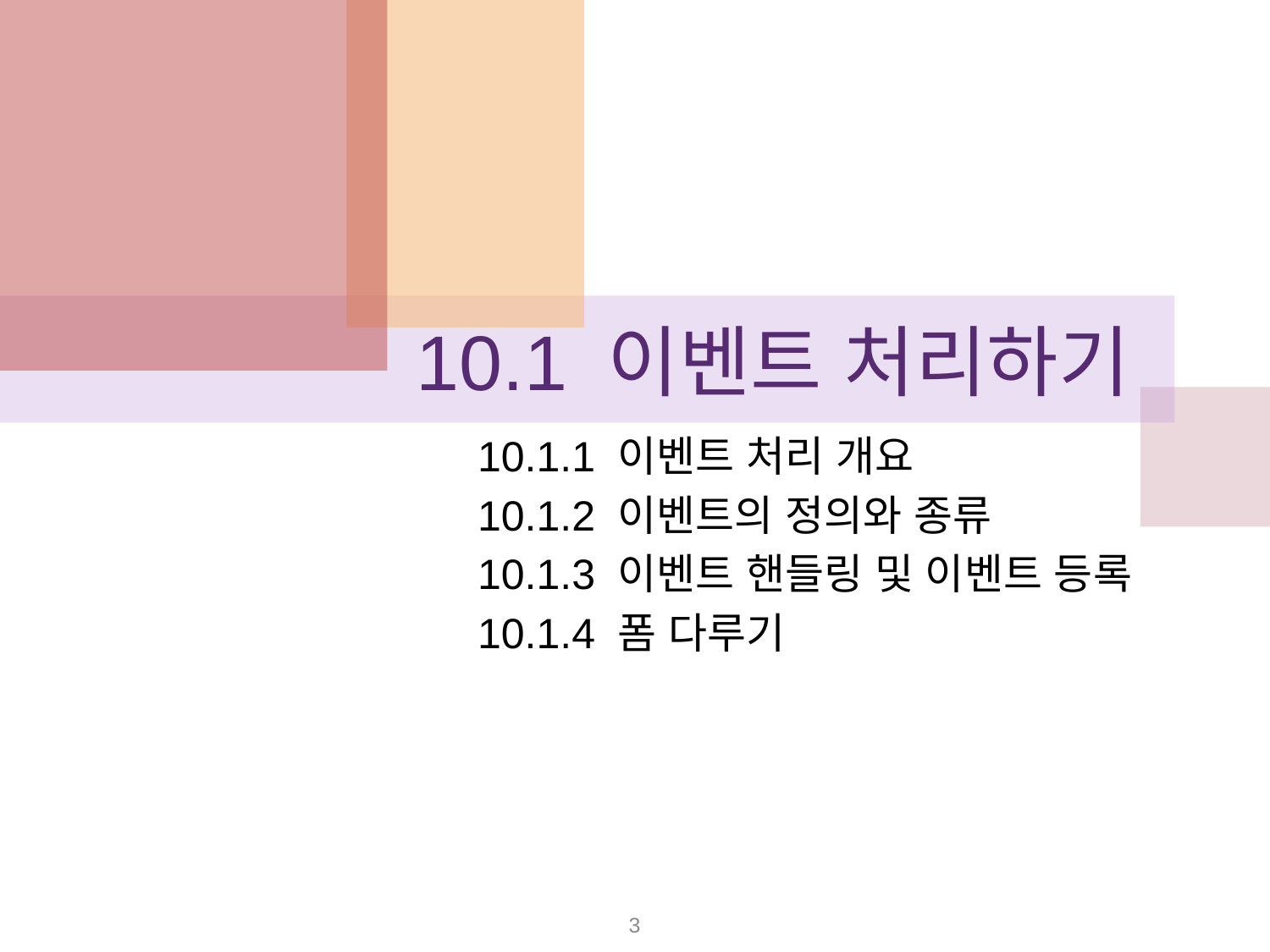

# 10.1 이벤트 처리하기
10.1.1 이벤트 처리 개요
10.1.2 이벤트의 정의와 종류
10.1.3 이벤트 핸들링 및 이벤트 등록
10.1.4 폼 다루기
3